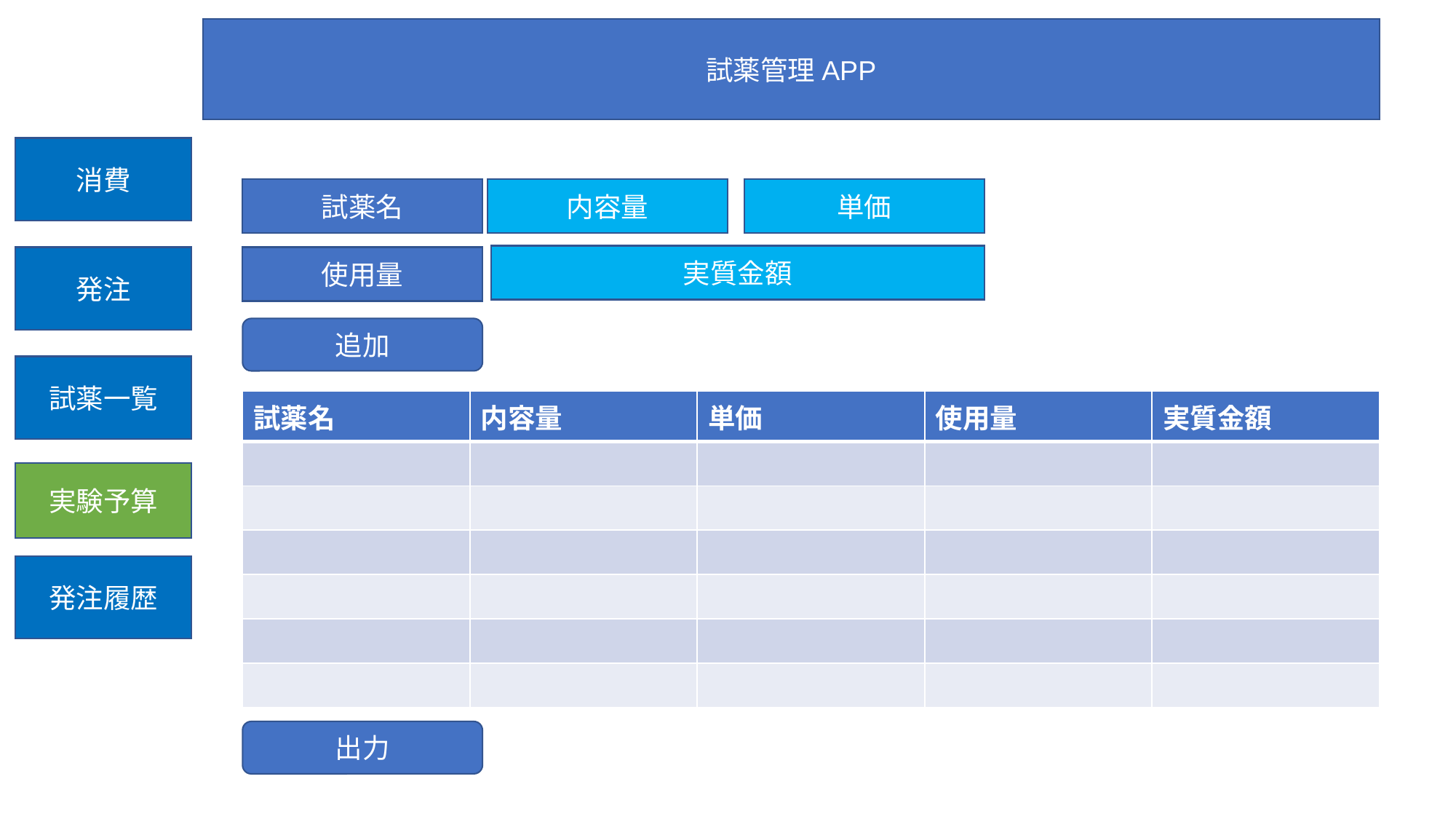

試薬管理APP
消費
試薬名
内容量
単価
実質金額
発注
使用量
追加
試薬一覧
| 試薬名 | 内容量 | 単価 | 使用量 | 実質金額 |
| --- | --- | --- | --- | --- |
|  |  |  |  |  |
|  |  |  |  |  |
|  |  |  |  |  |
|  |  |  |  |  |
|  |  |  |  |  |
|  |  |  |  |  |
実験予算
発注履歴
出力